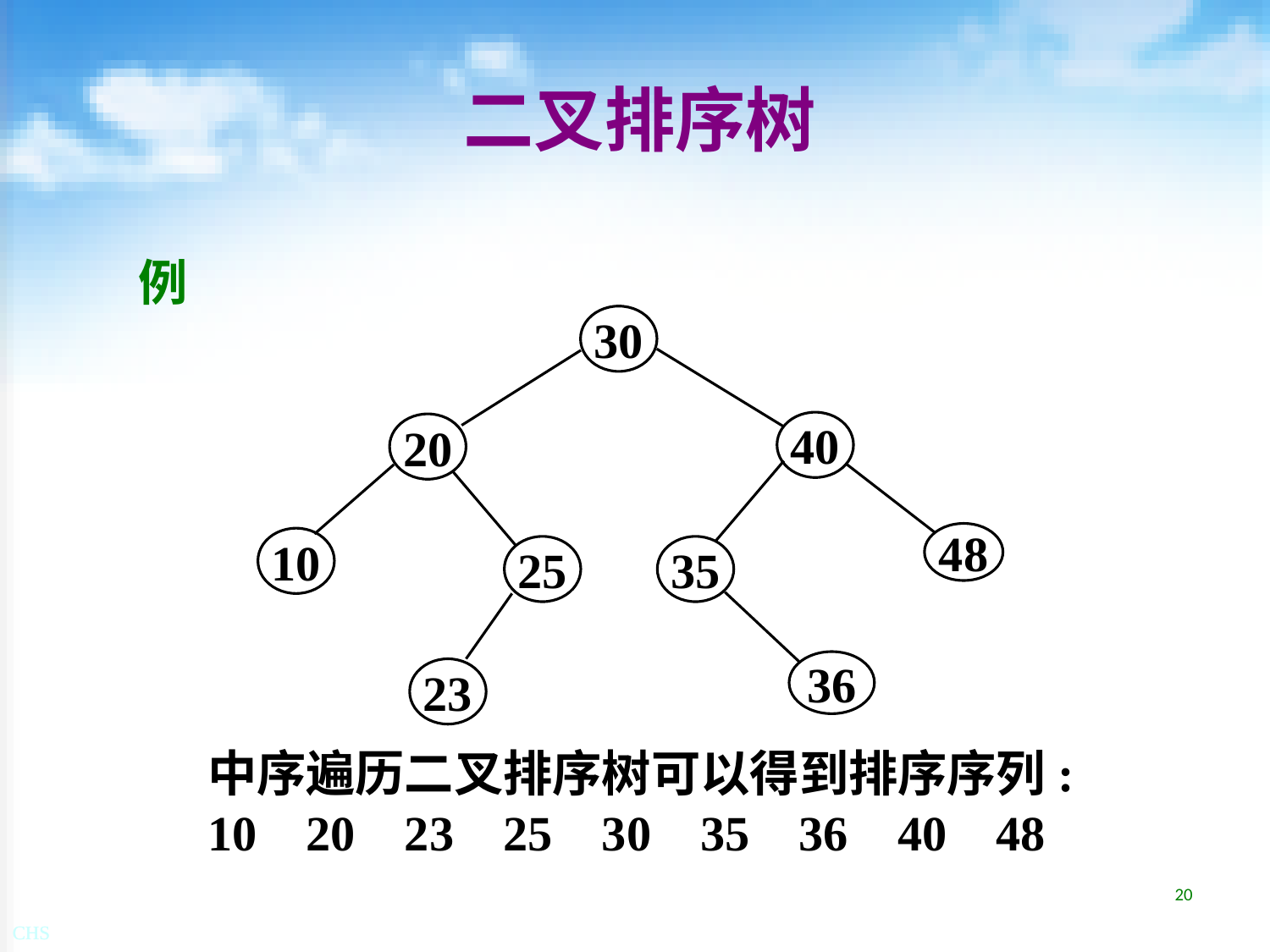

# 二叉排序树
例
30

40
20

10
25
35

23

48

36
中序遍历二叉排序树可以得到排序序列:
10    20    23    25    30    35    36    40    48
20